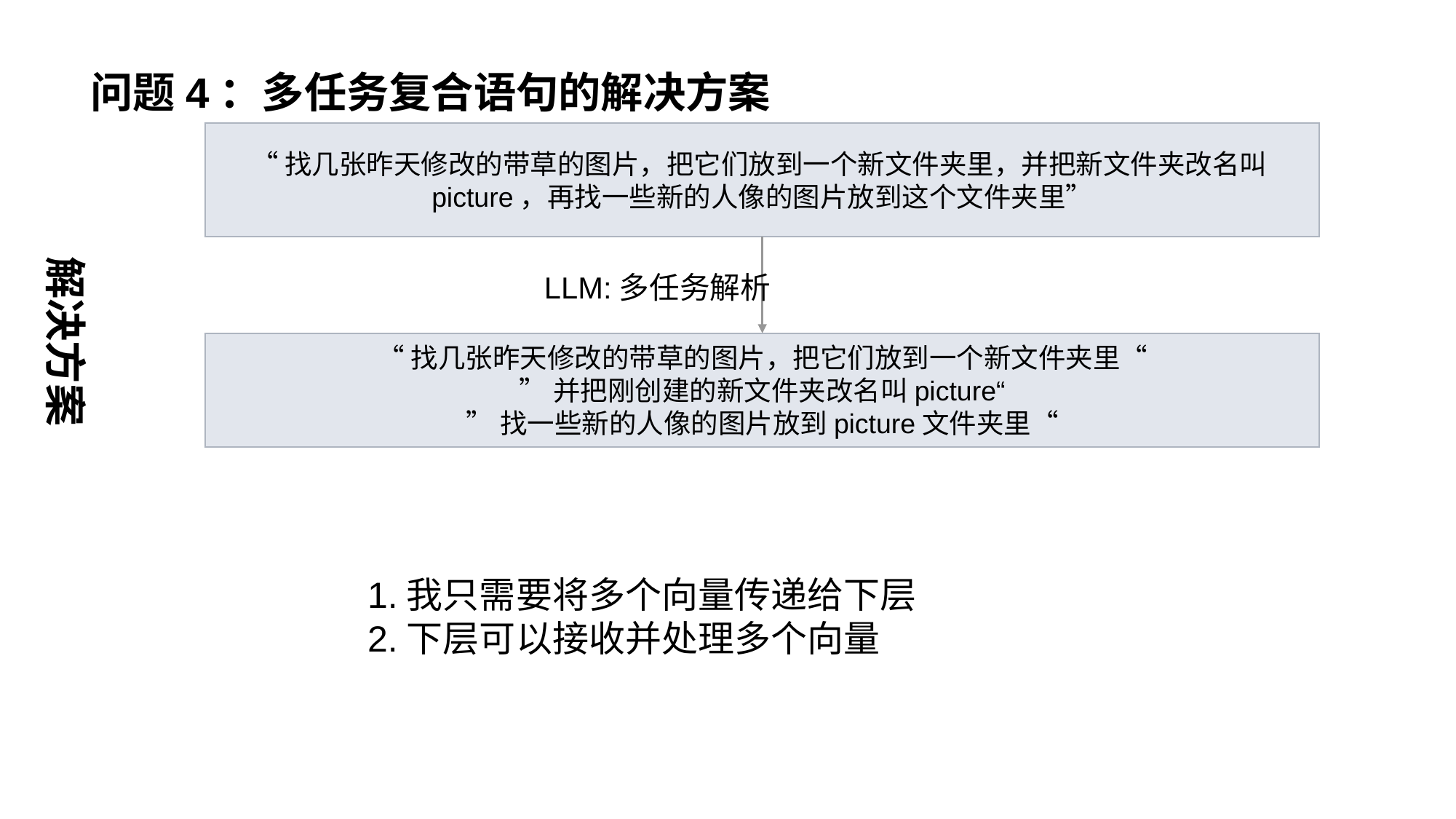

问题4：多任务复合语句的解决方案
“找几张昨天修改的带草的图片，把它们放到一个新文件夹里，并把新文件夹改名叫picture，再找一些新的人像的图片放到这个文件夹里”
解决方案
LLM:多任务解析
“找几张昨天修改的带草的图片，把它们放到一个新文件夹里“
”并把刚创建的新文件夹改名叫picture“
”找一些新的人像的图片放到picture文件夹里“
1.我只需要将多个向量传递给下层
2.下层可以接收并处理多个向量

20